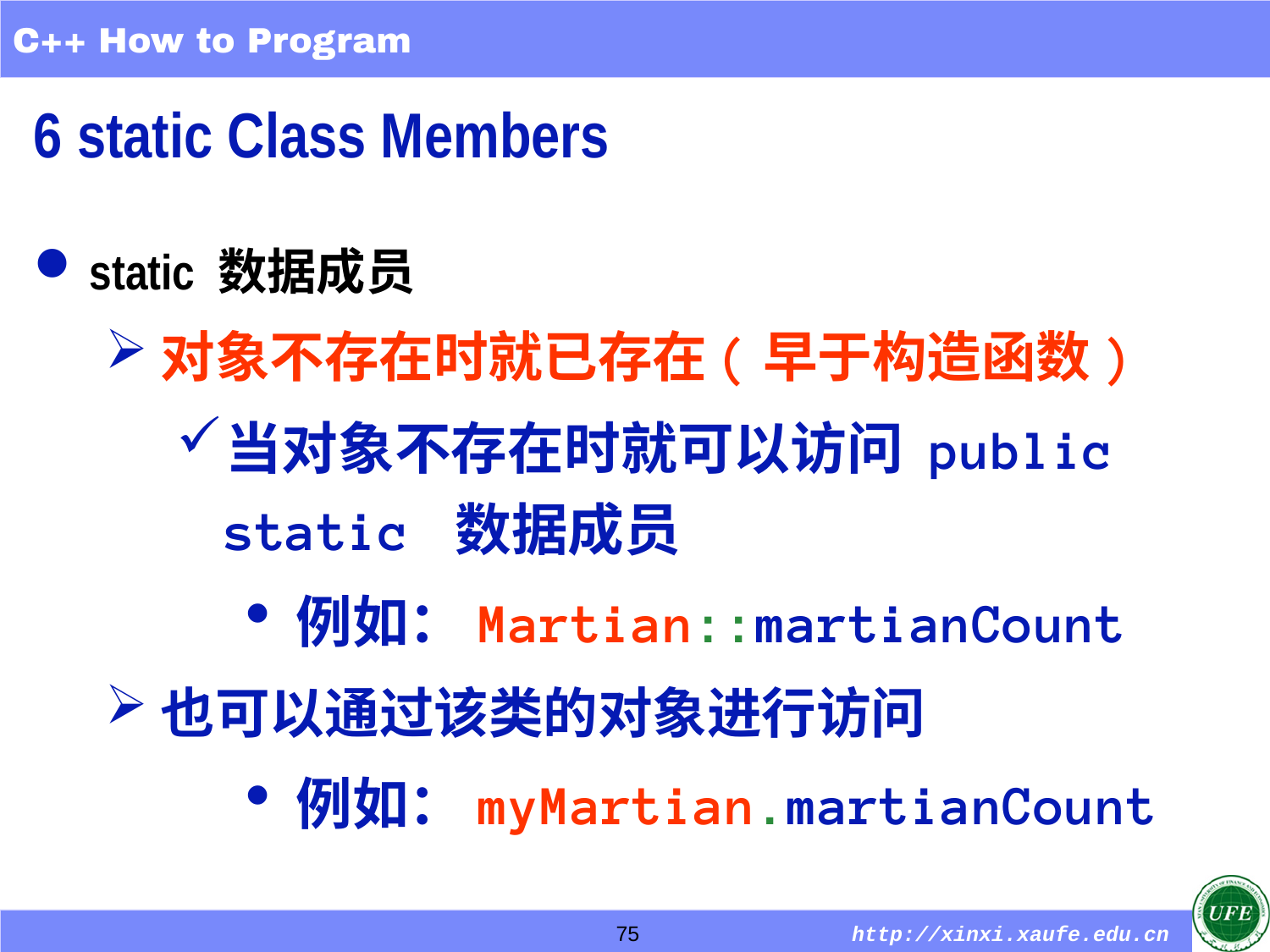

6 static Class Members
static 数据成员
对象不存在时就已存在(早于构造函数)
当对象不存在时就可以访问 public static 数据成员
例如：Martian::martianCount
也可以通过该类的对象进行访问
例如：myMartian.martianCount
75